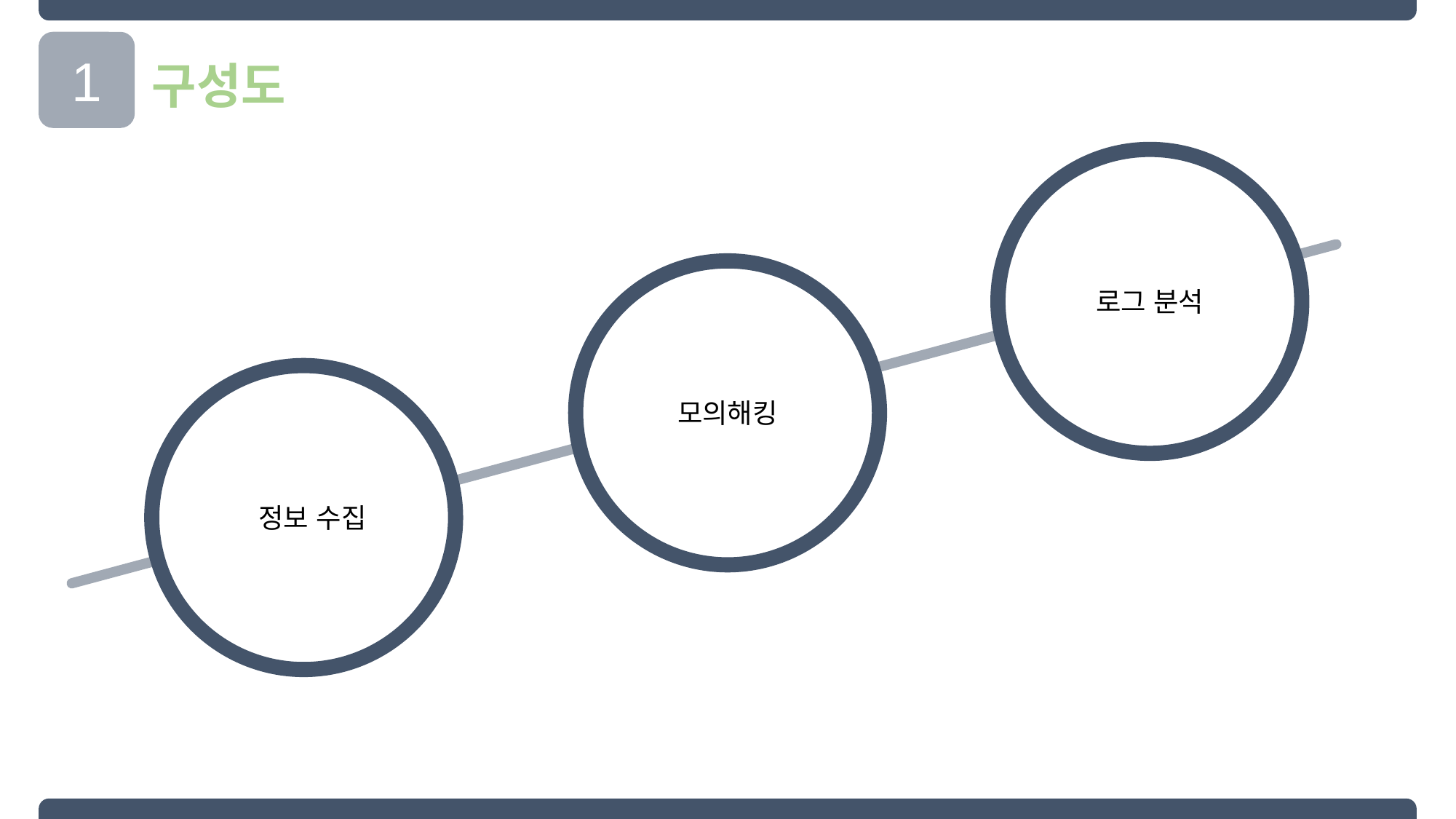

1
구성도

로그 분석

모의해킹

 정보 수집